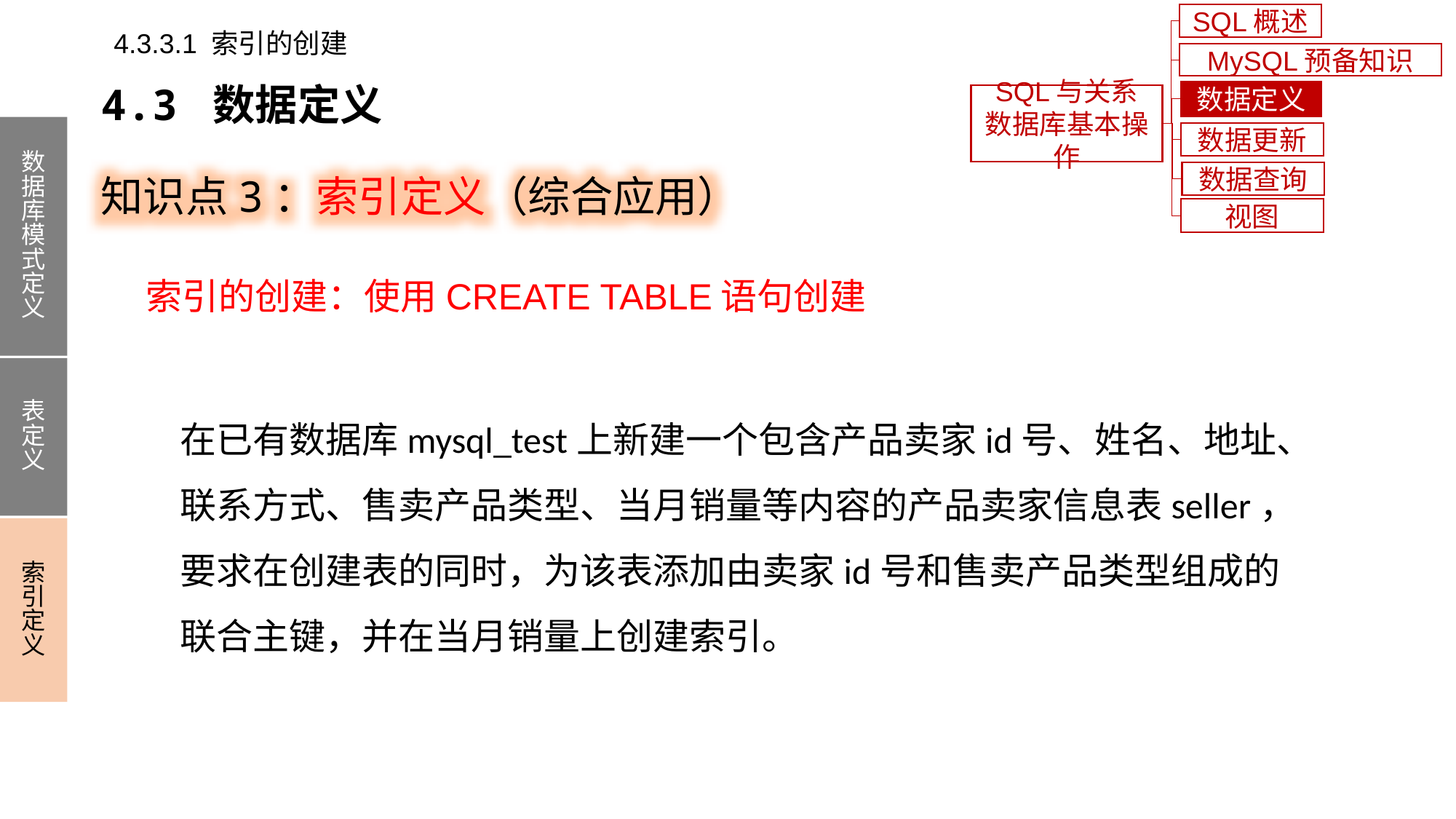

SQL概述
4.3.3.1 索引的创建
MySQL预备知识
4.3 数据定义
数据定义
SQL与关系数据库基本操作
数据库模式定义
表定义
索引定义
数据更新
知识点3：索引定义（综合应用）
数据查询
视图
索引的创建：使用CREATE TABLE语句创建
在已有数据库mysql_test上新建一个包含产品卖家id号、姓名、地址、
联系方式、售卖产品类型、当月销量等内容的产品卖家信息表seller，
要求在创建表的同时，为该表添加由卖家id号和售卖产品类型组成的
联合主键，并在当月销量上创建索引。